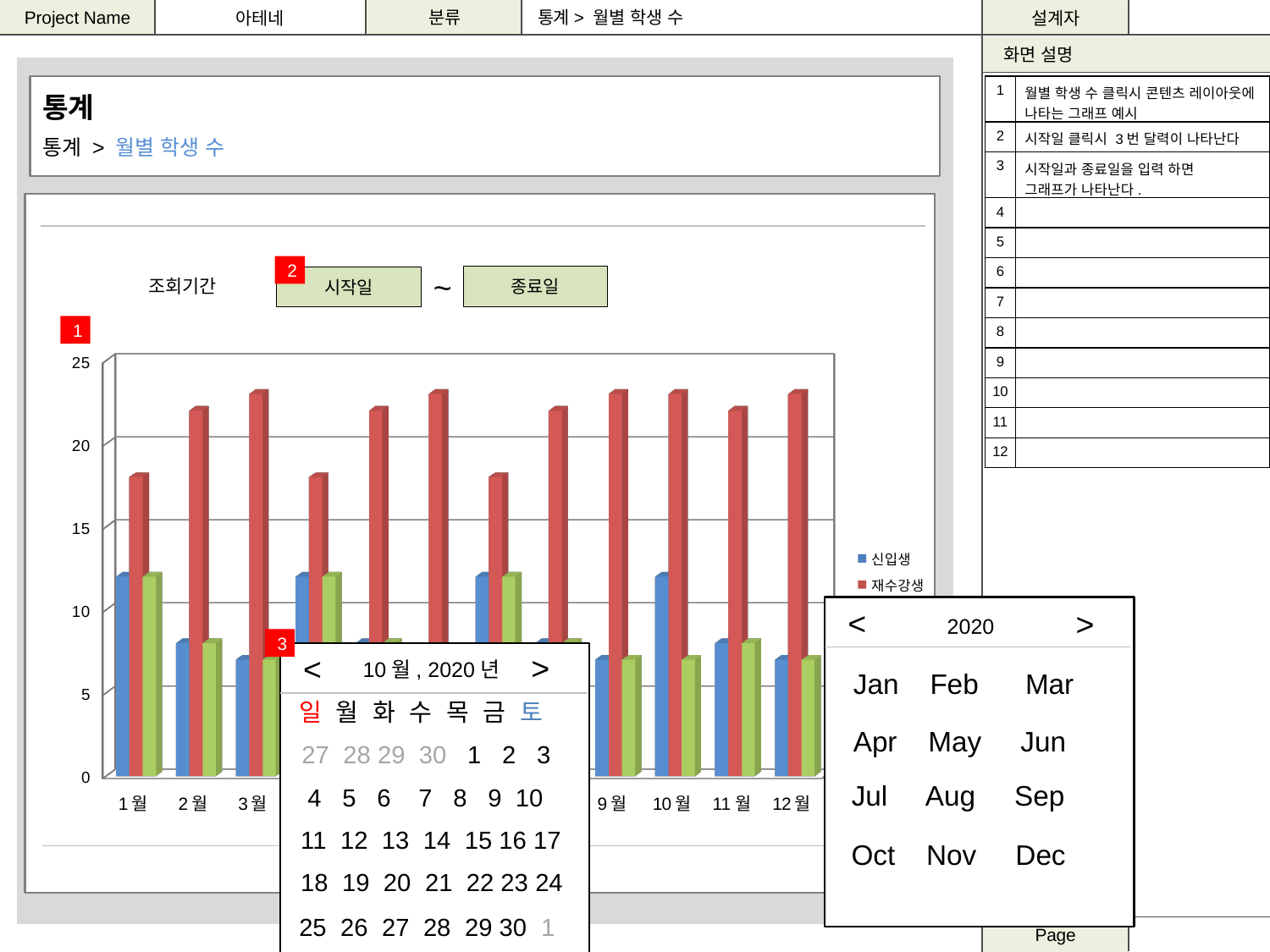

통계> 월별 학생 수

통계
통계 > 월별 학생 수
| 1 | 월별 학생 수 클릭시 콘텐츠 레이아웃에 나타는 그래프 예시 |
| --- | --- |
| 2 | 시작일 클릭시 3번 달력이 나타난다 |
| 3 | 시작일과 종료일을 입력 하면 그래프가 나타난다. |
| 4 |  |
| 5 |  |
| 6 |  |
| 7 |  |
| 8 |  |
| 9 |  |
| 10 |  |
| 11 |  |
| 12 |  |

2
~
종료일
시작일
조회기간
1

[unsupported chart]

<
>
2020
 Jan    Feb      Mar
 Apr    May     Jun
 Jul     Aug     Sep
 Oct    Nov     Dec
3
>

<
10월, 2020년
일  월  화  수  목  금  토
27  28 29  30   1   2   3
 4   5   6    7   8   9  10
11  12  13  14  15 16 17
18  19  20  21  22 23 24
25  26  27  28  29 30  1